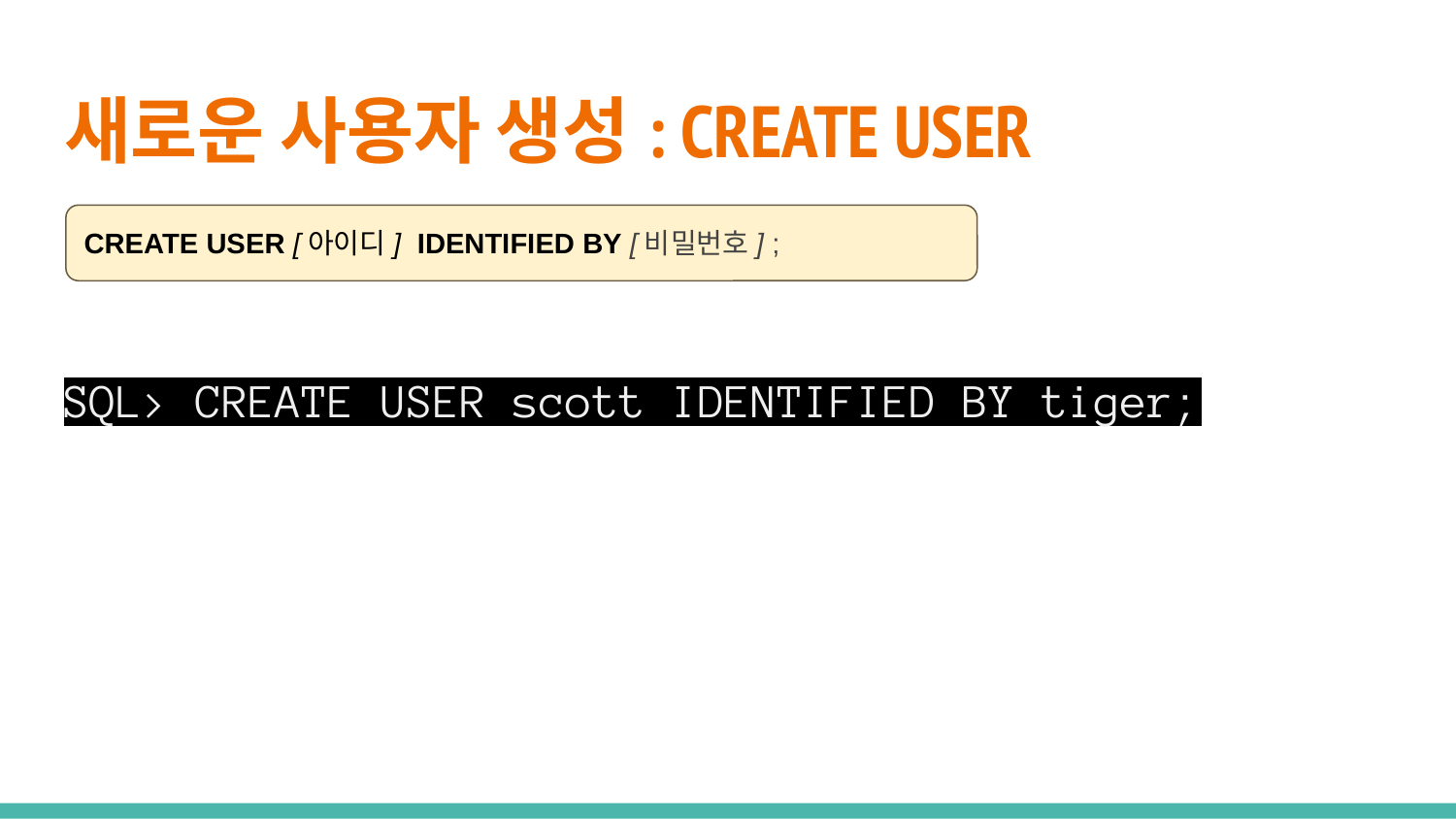

# 새로운 사용자 생성: CREATE USER
CREATE USER [아이디]  IDENTIFIED BY [비밀번호] ;
SQL> CREATE USER scott IDENTIFIED BY tiger;